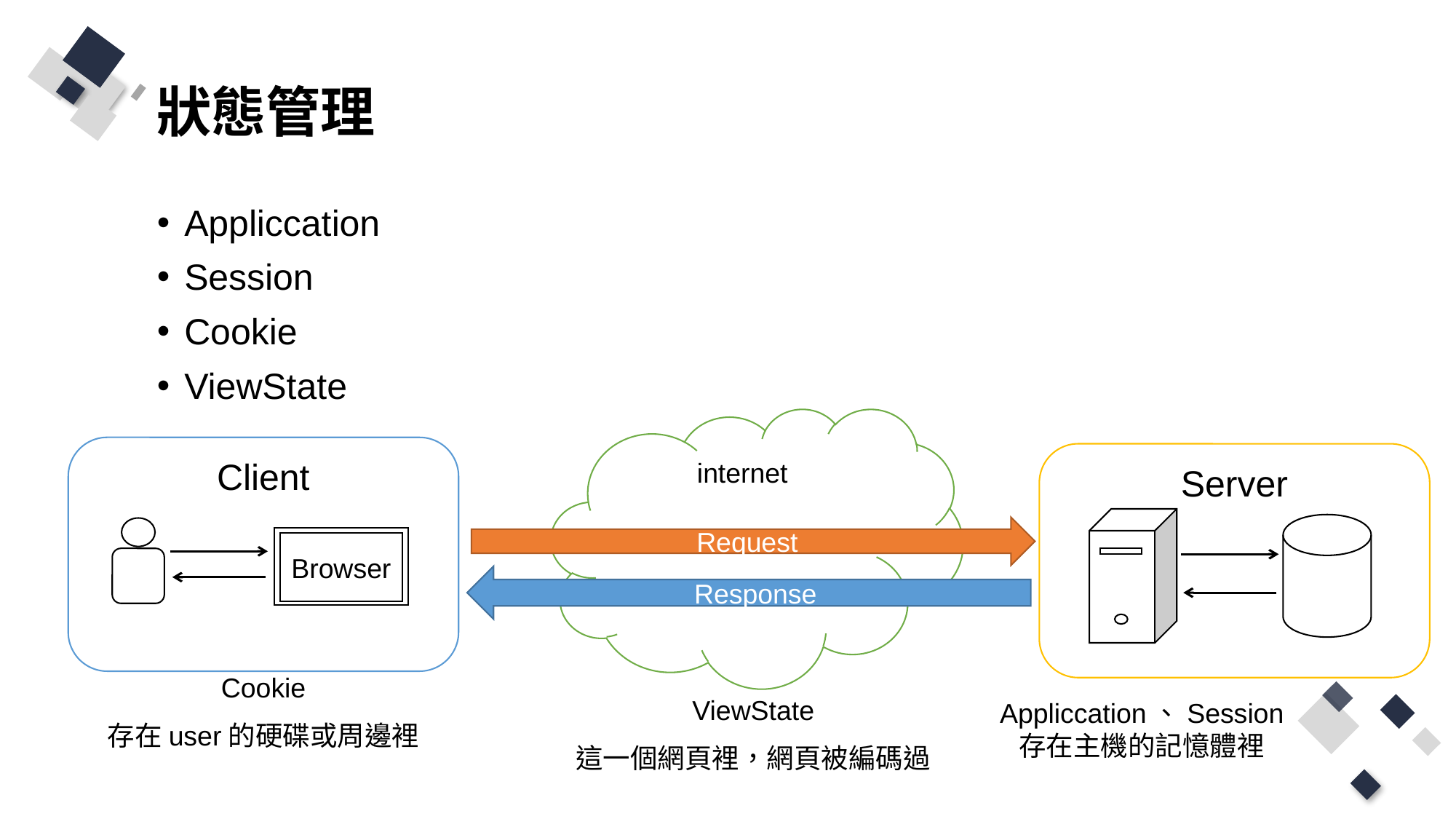

# 狀態管理
Appliccation
Session
Cookie
ViewState

internet
Client
Server

Request

Browser
Response
Cookie
存在user的硬碟或周邊裡
ViewState
這一個網頁裡，網頁被編碼過
Appliccation、Session
存在主機的記憶體裡